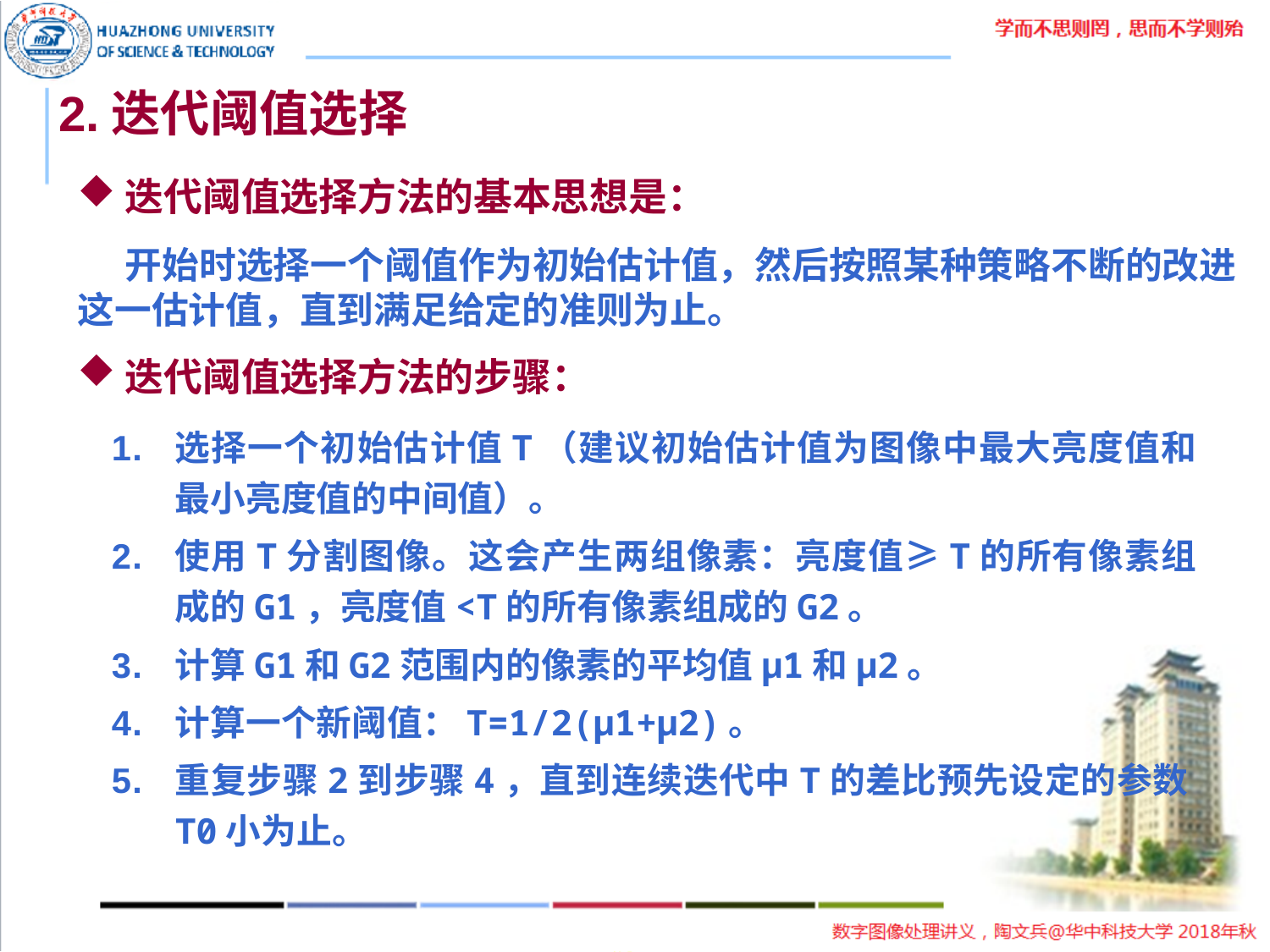

2.迭代阈值选择
迭代阈值选择方法的基本思想是：
开始时选择一个阈值作为初始估计值，然后按照某种策略不断的改进这一估计值，直到满足给定的准则为止。
迭代阈值选择方法的步骤：
选择一个初始估计值T（建议初始估计值为图像中最大亮度值和最小亮度值的中间值）。
使用T分割图像。这会产生两组像素：亮度值≥T的所有像素组成的G1，亮度值<T的所有像素组成的G2。
计算G1和G2范围内的像素的平均值μ1和μ2。
计算一个新阈值：T=1/2(μ1+μ2)。
重复步骤2到步骤4，直到连续迭代中T的差比预先设定的参数T0小为止。